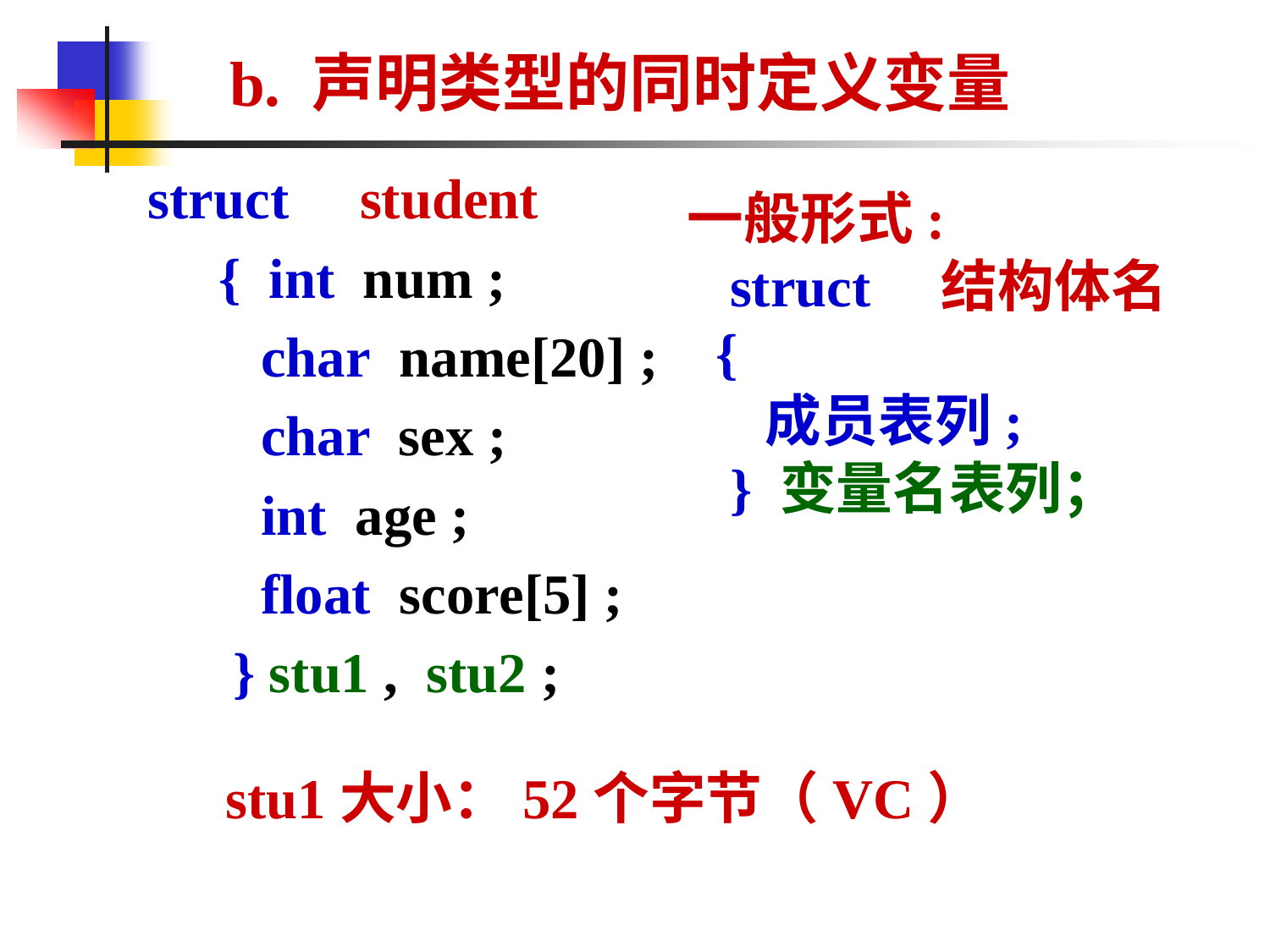

b. 声明类型的同时定义变量
struct     student
     {  int  num ;
        char  name[20] ;
        char  sex ;
        int  age ;
        float  score[5] ;
      } stu1 ,  stu2 ;
一般形式:
   struct　结构体名
  {
     成员表列;
   } 变量名表列；
stu1大小：52个字节（VC）